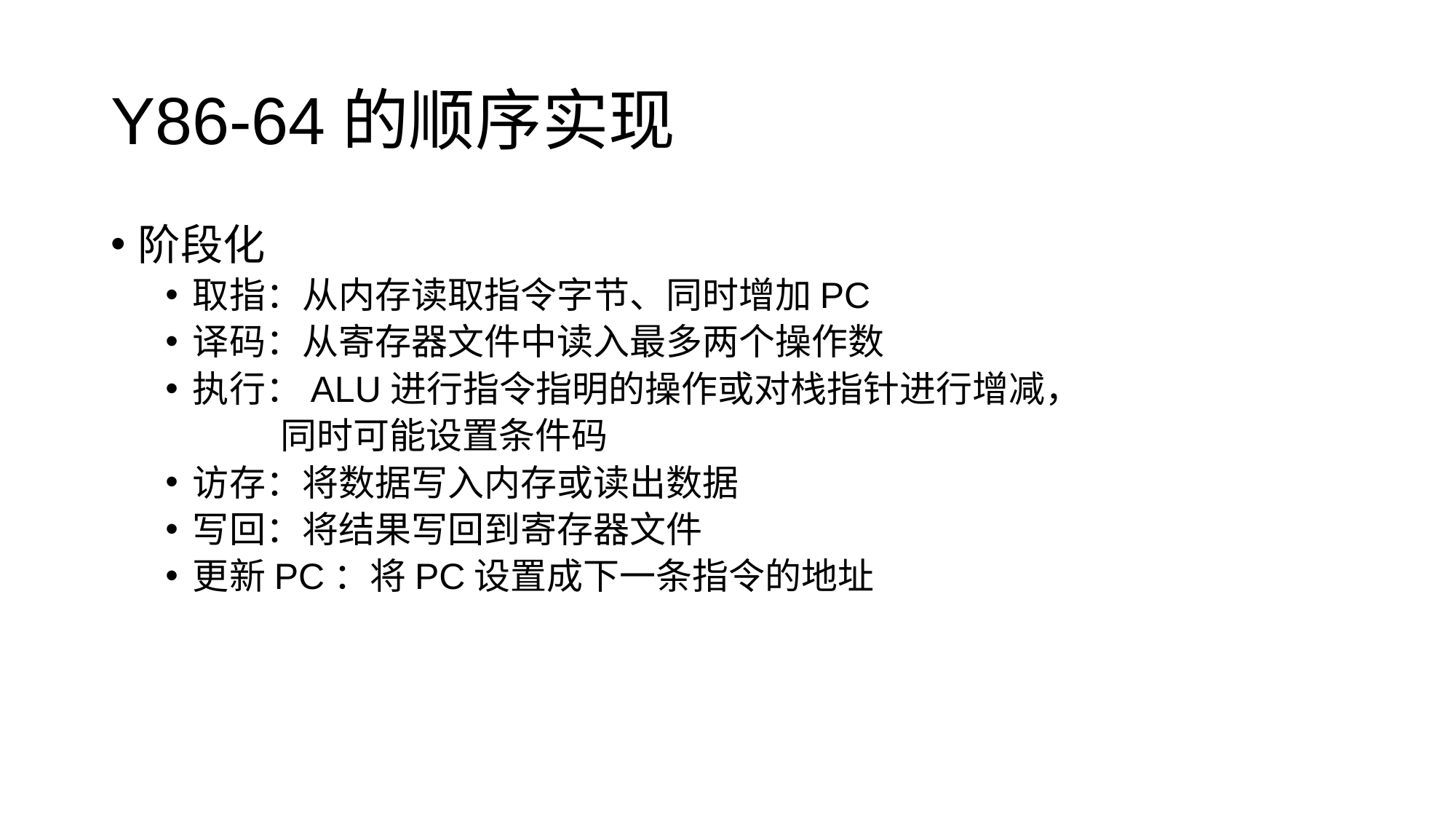

# Y86-64的顺序实现
阶段化
取指：从内存读取指令字节、同时增加PC
译码：从寄存器文件中读入最多两个操作数
执行：ALU进行指令指明的操作或对栈指针进行增减，
             同时可能设置条件码
访存：将数据写入内存或读出数据
写回：将结果写回到寄存器文件
更新PC：将PC设置成下一条指令的地址